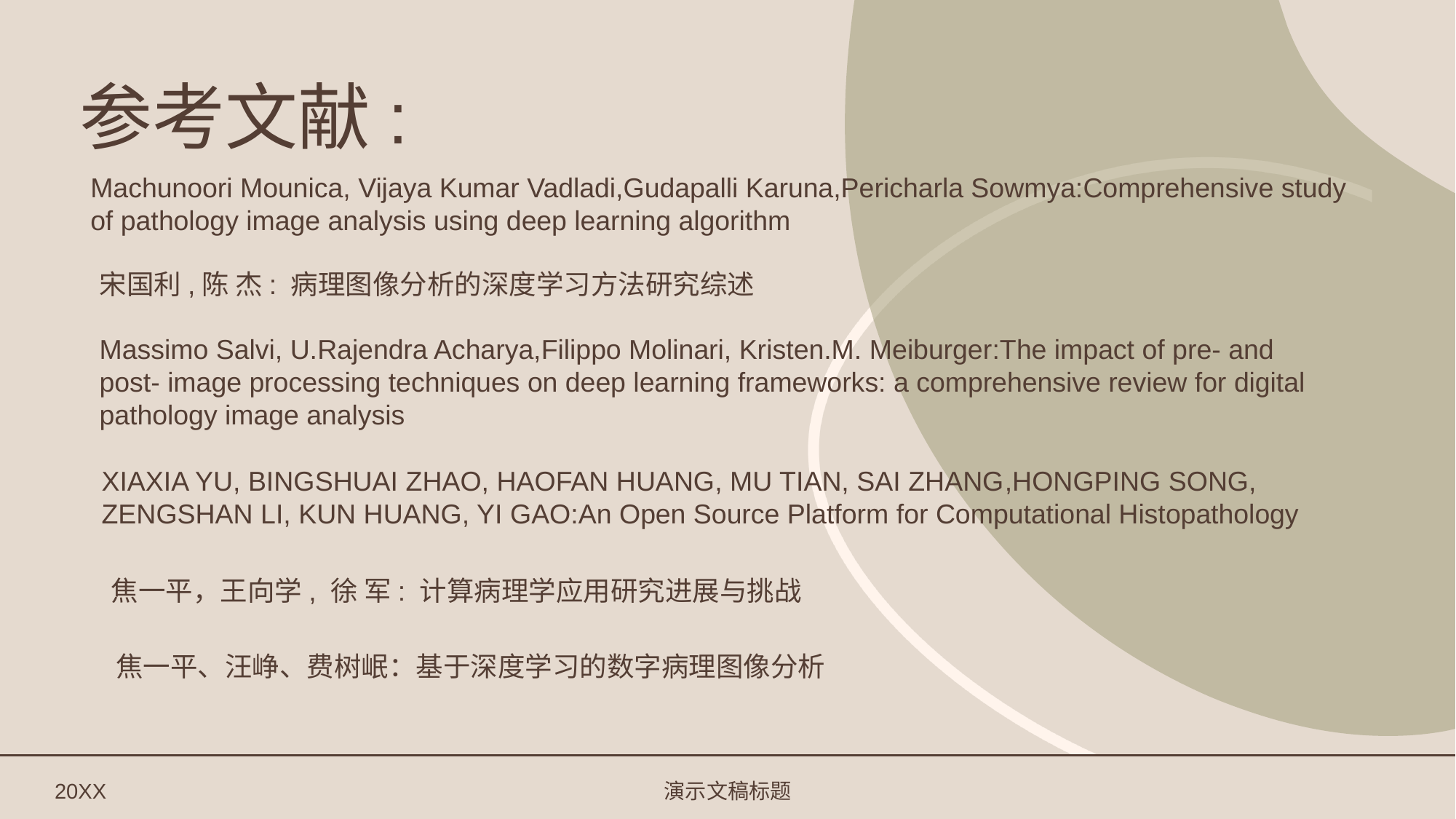

# 参考文献:
Machunoori Mounica, Vijaya Kumar Vadladi,Gudapalli Karuna,Pericharla Sowmya:Comprehensive study of pathology image analysis using deep learning algorithm
宋国利,陈 杰: 病理图像分析的深度学习方法研究综述
Massimo Salvi, U.Rajendra Acharya,Filippo Molinari, Kristen.M. Meiburger:The impact of pre- and post- image processing techniques on deep learning frameworks: a comprehensive review for digital pathology image analysis
XIAXIA YU, BINGSHUAI ZHAO, HAOFAN HUANG, MU TIAN, SAI ZHANG,HONGPING SONG, ZENGSHAN LI, KUN HUANG, YI GAO:An Open Source Platform for Computational Histopathology
焦一平，王向学, 徐 军: 计算病理学应用研究进展与挑战
焦一平、汪峥、费树岷：基于深度学习的数字病理图像分析
20XX
演示文稿标题
14